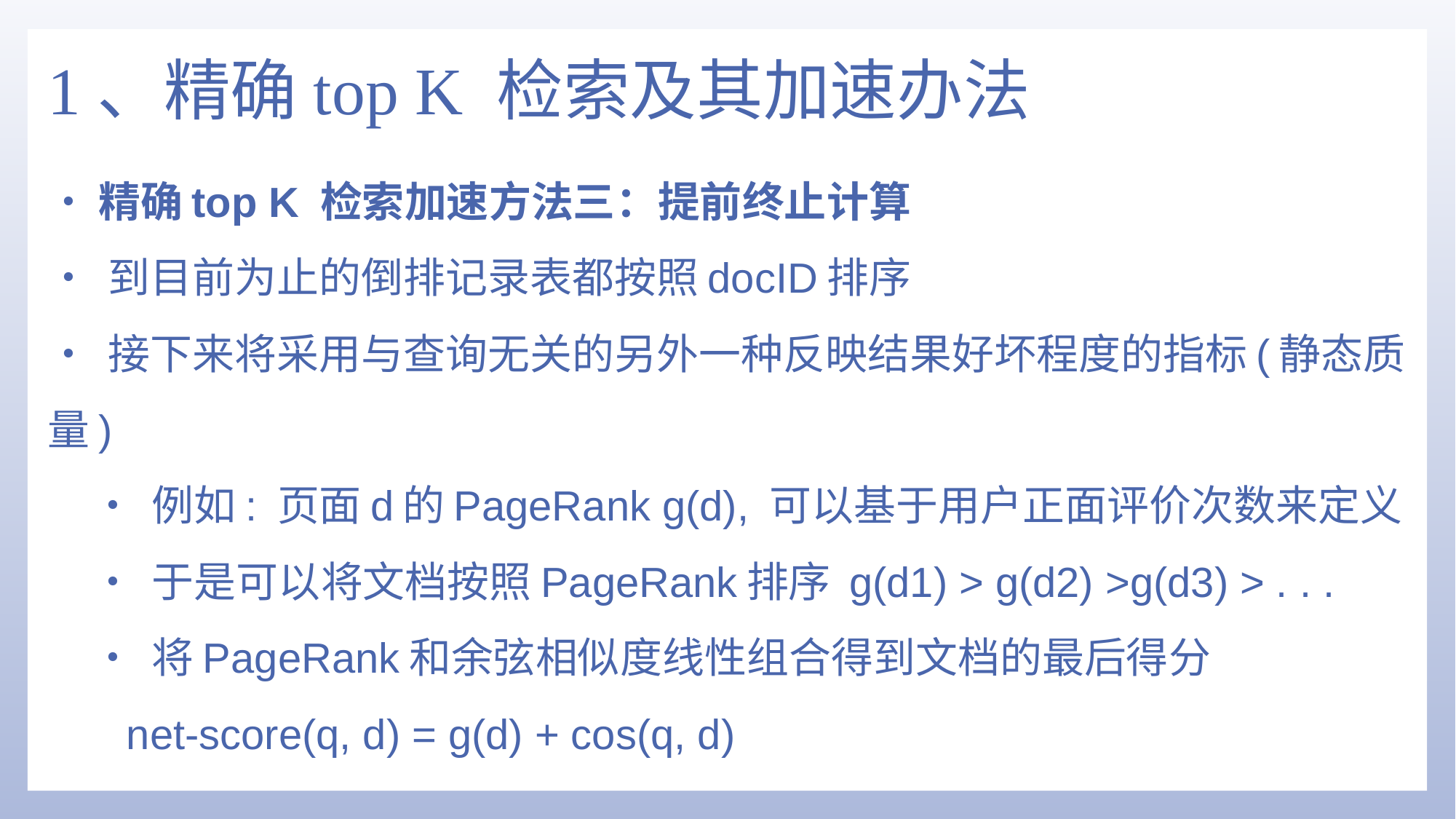

# 1、精确top K 检索及其加速办法
•精确top K 检索加速方法三：提前终止计算
• 到目前为止的倒排记录表都按照docID排序
• 接下来将采用与查询无关的另外一种反映结果好坏程度的指标(静态质量)
• 例如: 页面d的PageRank g(d), 可以基于用户正面评价次数来定义
• 于是可以将文档按照PageRank排序 g(d1) > g(d2) >g(d3) > . . .
• 将PageRank和余弦相似度线性组合得到文档的最后得分
   net-score(q, d) = g(d) + cos(q, d)